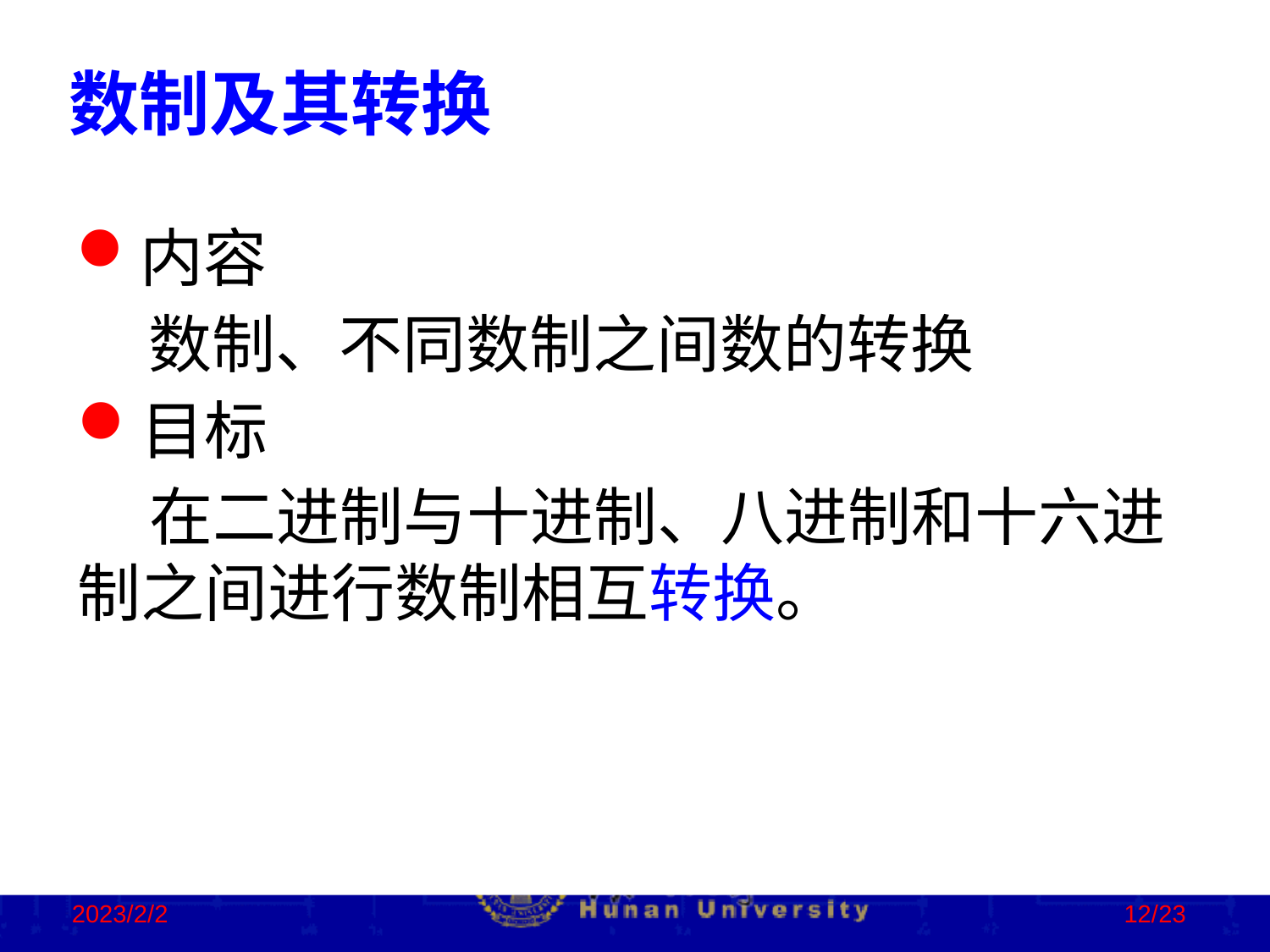

数制及其转换
内容
    数制、不同数制之间数的转换
目标
    在二进制与十进制、八进制和十六进制之间进行数制相互转换。
2023/2/2
12/23